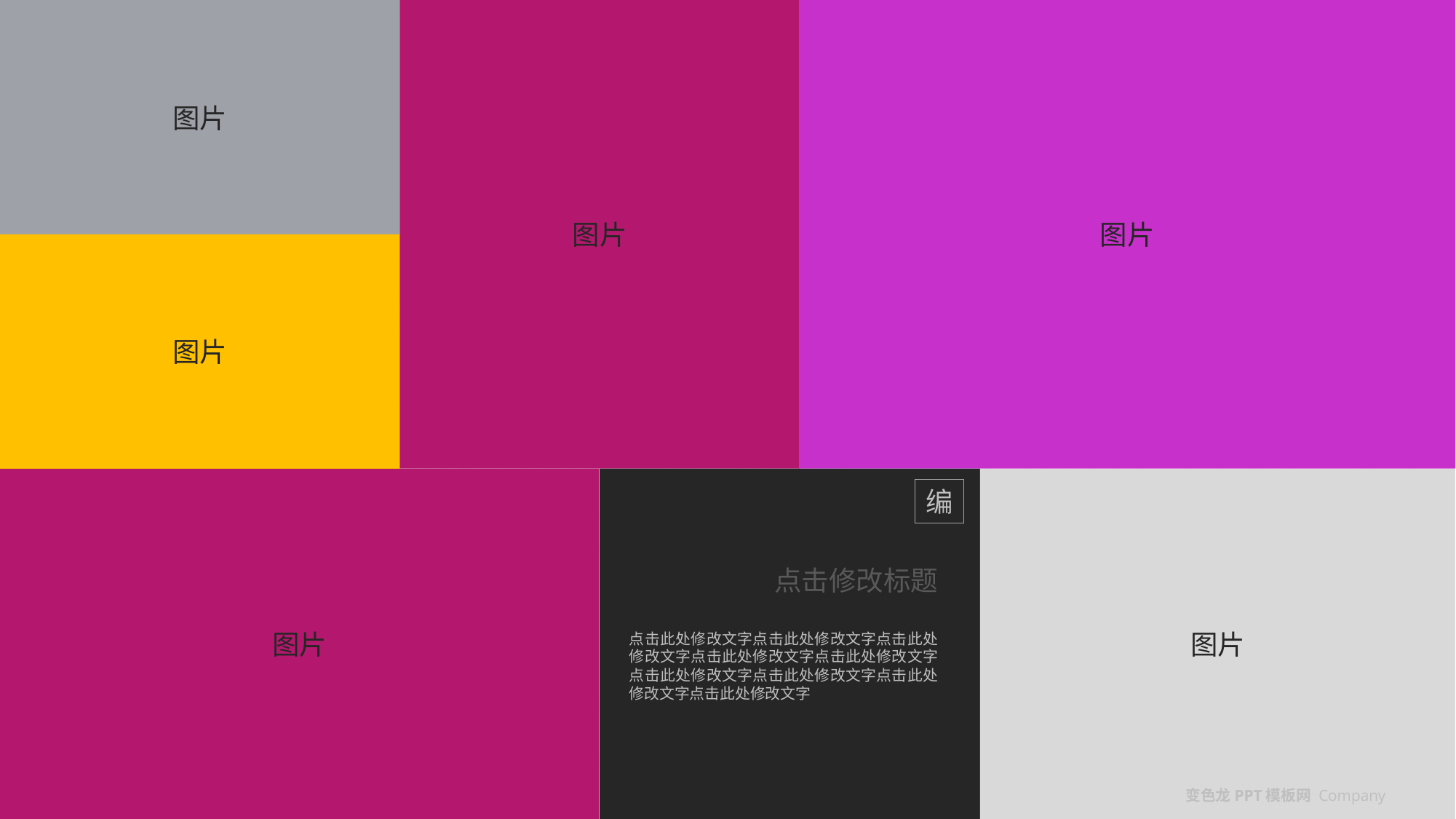

图片
图片
图片
图片
图片

图片
编
点击修改标题

点击此处修改文字点击此处修改文字点击此处修改文字点击此处修改文字点击此处修改文字点击此处修改文字点击此处修改文字点击此处修改文字点击此处修改文字
变色龙PPT模板网 Company